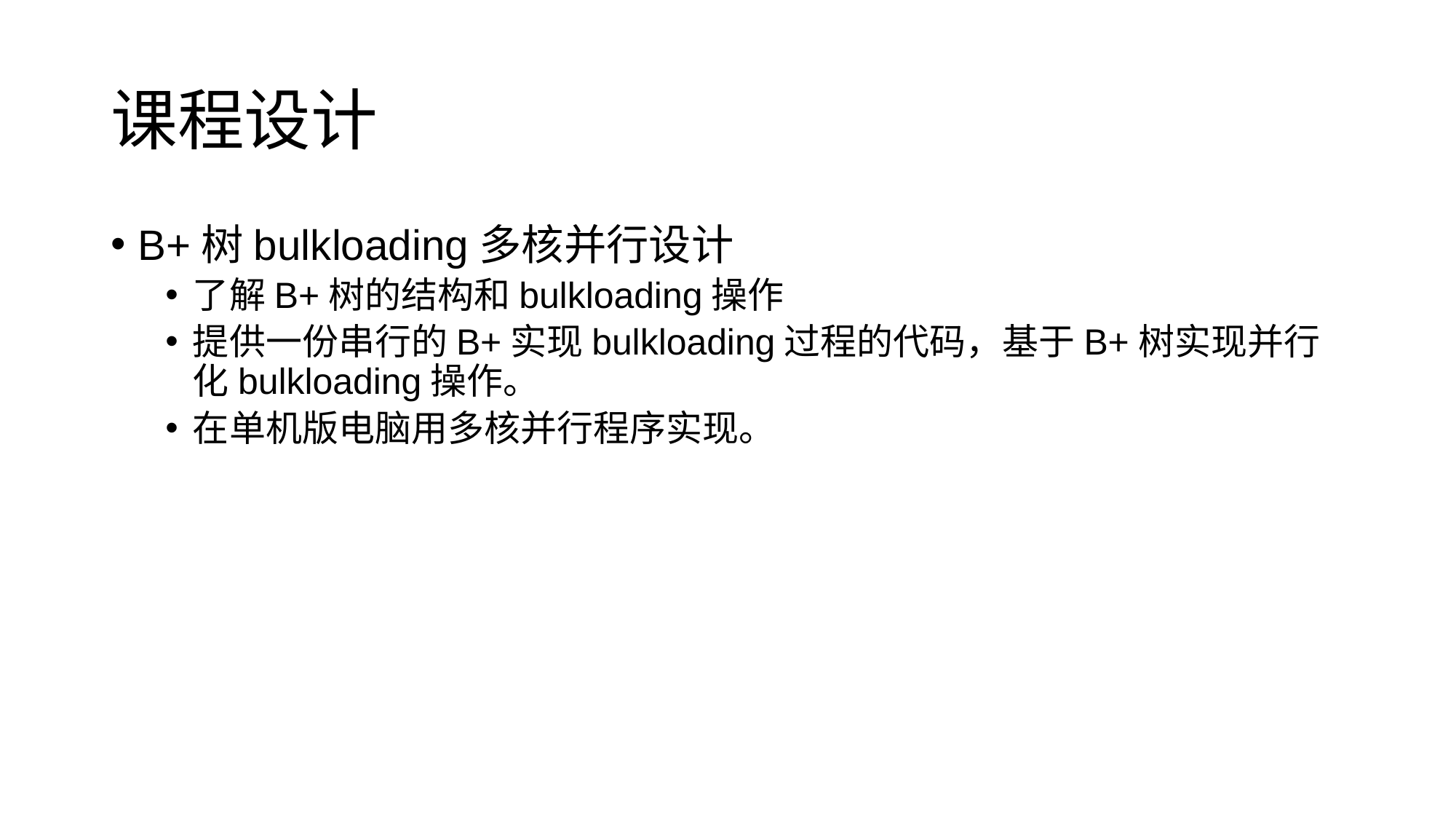

# 课程设计
B+树bulkloading多核并行设计
了解B+树的结构和bulkloading操作
提供一份串行的B+实现bulkloading过程的代码，基于B+树实现并行化bulkloading操作。
在单机版电脑用多核并行程序实现。